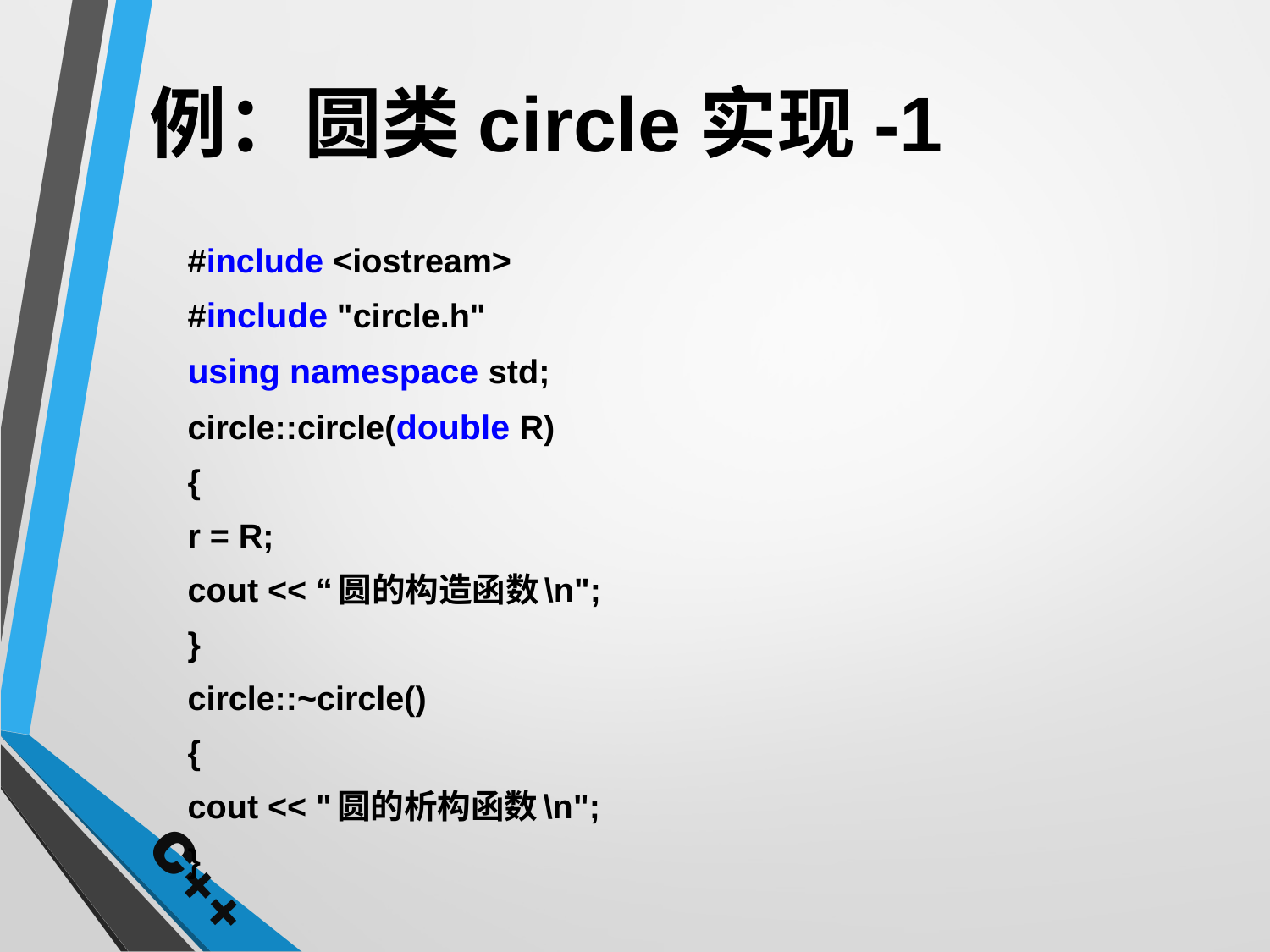

# 例：圆类circle实现-1
	#include <iostream>
	#include "circle.h"
	using namespace std;
	circle::circle(double R)
	{
			r = R;
			cout << “圆的构造函数\n";
	}
	circle::~circle()
	{
			cout << "圆的析构函数\n";
	}